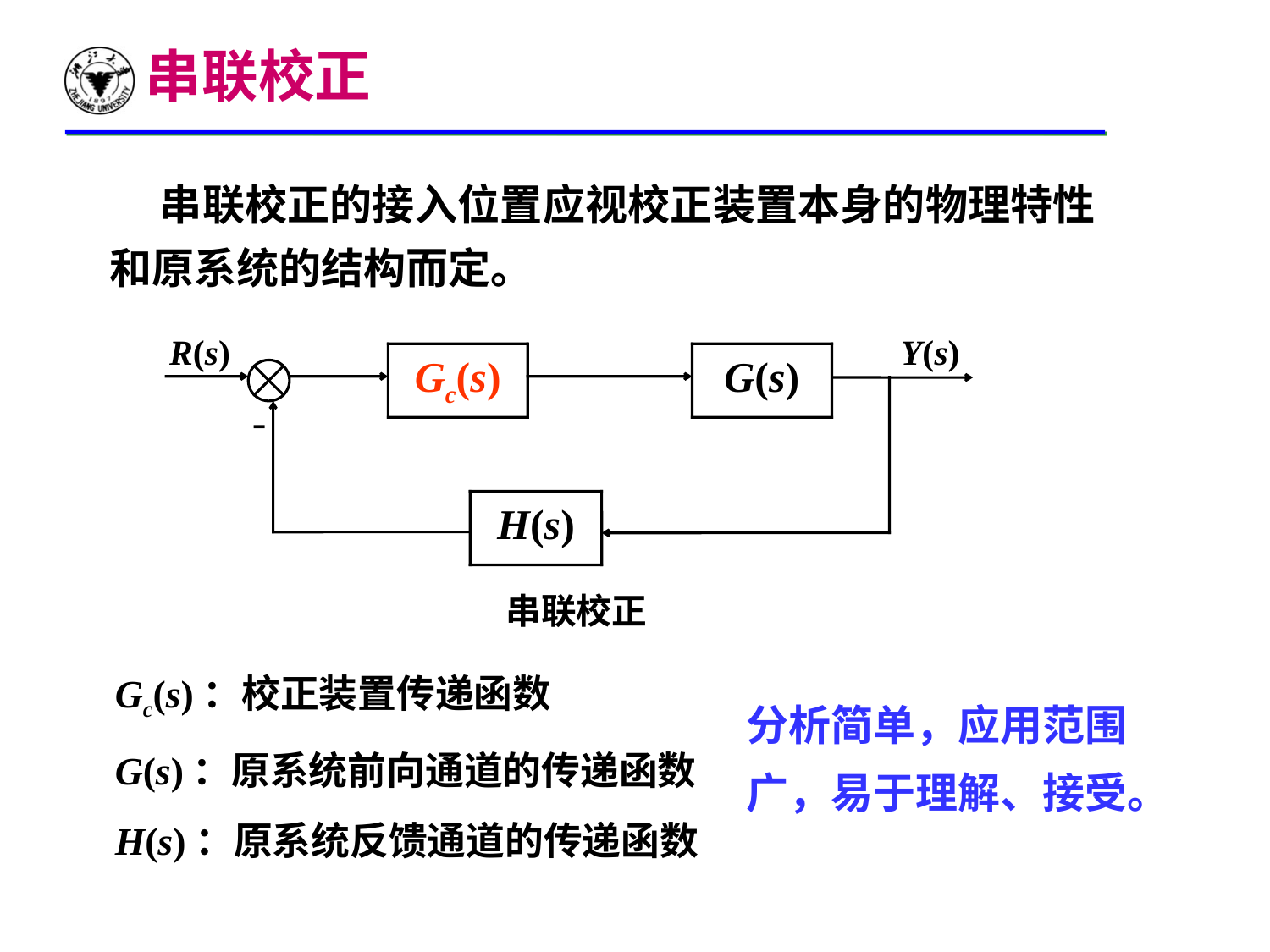

串联校正
         串联校正的接入位置应视校正装置本身的物理特性和原系统的结构而定。
Y(s)
R(s)
Gc(s)

G(s)

-

H(s)

串联校正
Gc(s)：校正装置传递函数
G(s)：原系统前向通道的传递函数
H(s)：原系统反馈通道的传递函数
分析简单，应用范围广，易于理解、接受。